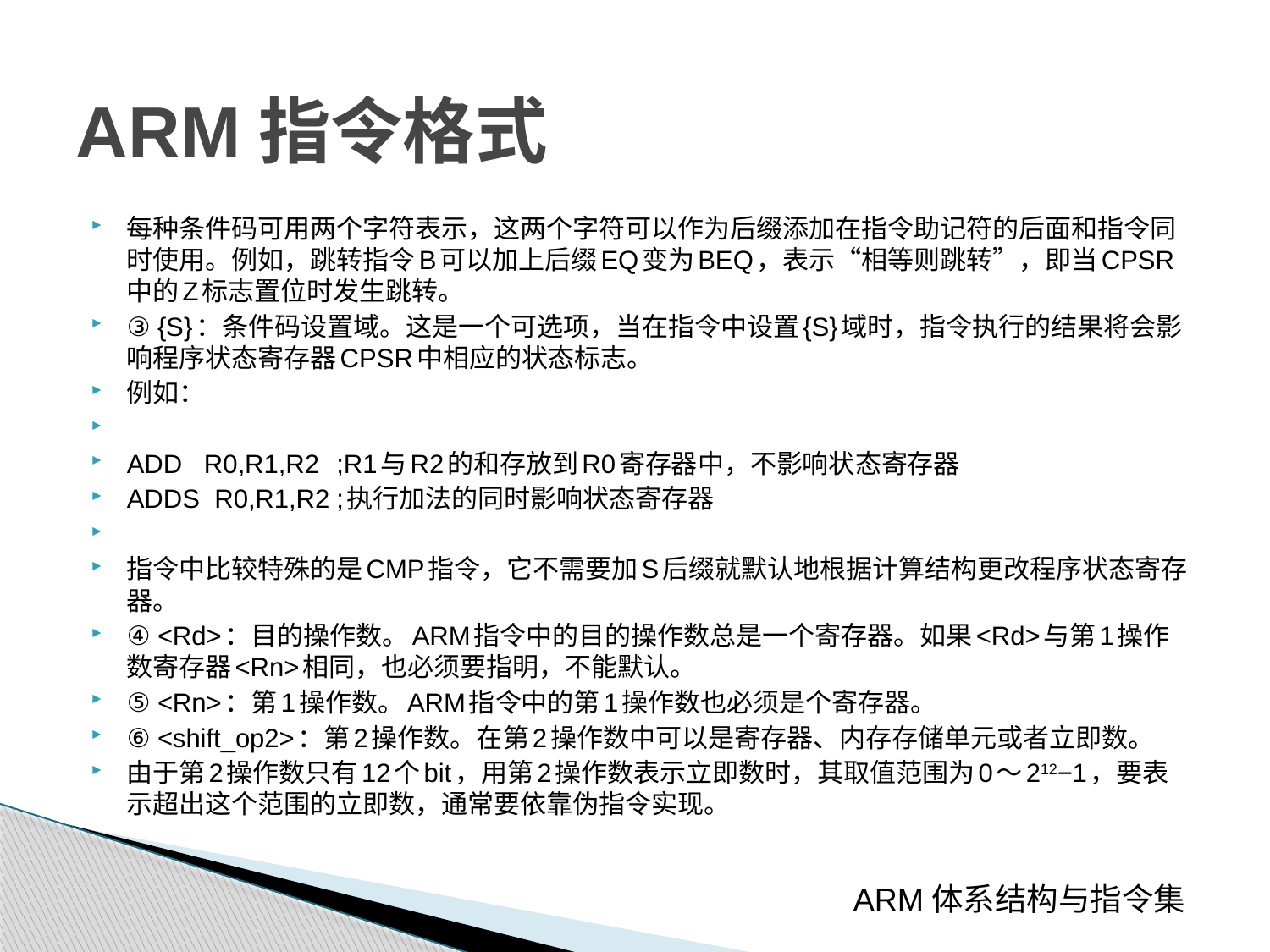

# ARM指令格式
每种条件码可用两个字符表示，这两个字符可以作为后缀添加在指令助记符的后面和指令同时使用。例如，跳转指令B可以加上后缀EQ变为BEQ，表示“相等则跳转”，即当CPSR中的Z标志置位时发生跳转。
③ {S}：条件码设置域。这是一个可选项，当在指令中设置{S}域时，指令执行的结果将会影响程序状态寄存器CPSR中相应的状态标志。
例如：

ADD   R0,R1,R2	;R1与R2的和存放到R0寄存器中，不影响状态寄存器
ADDS  R0,R1,R2	;执行加法的同时影响状态寄存器

指令中比较特殊的是CMP指令，它不需要加S后缀就默认地根据计算结构更改程序状态寄存器。
④ <Rd>：目的操作数。ARM指令中的目的操作数总是一个寄存器。如果<Rd>与第1操作数寄存器<Rn>相同，也必须要指明，不能默认。
⑤ <Rn>：第1操作数。ARM指令中的第1操作数也必须是个寄存器。
⑥ <shift_op2>：第2操作数。在第2操作数中可以是寄存器、内存存储单元或者立即数。
由于第2操作数只有12个bit，用第2操作数表示立即数时，其取值范围为0～212−1，要表示超出这个范围的立即数，通常要依靠伪指令实现。

            ARM体系结构与指令集